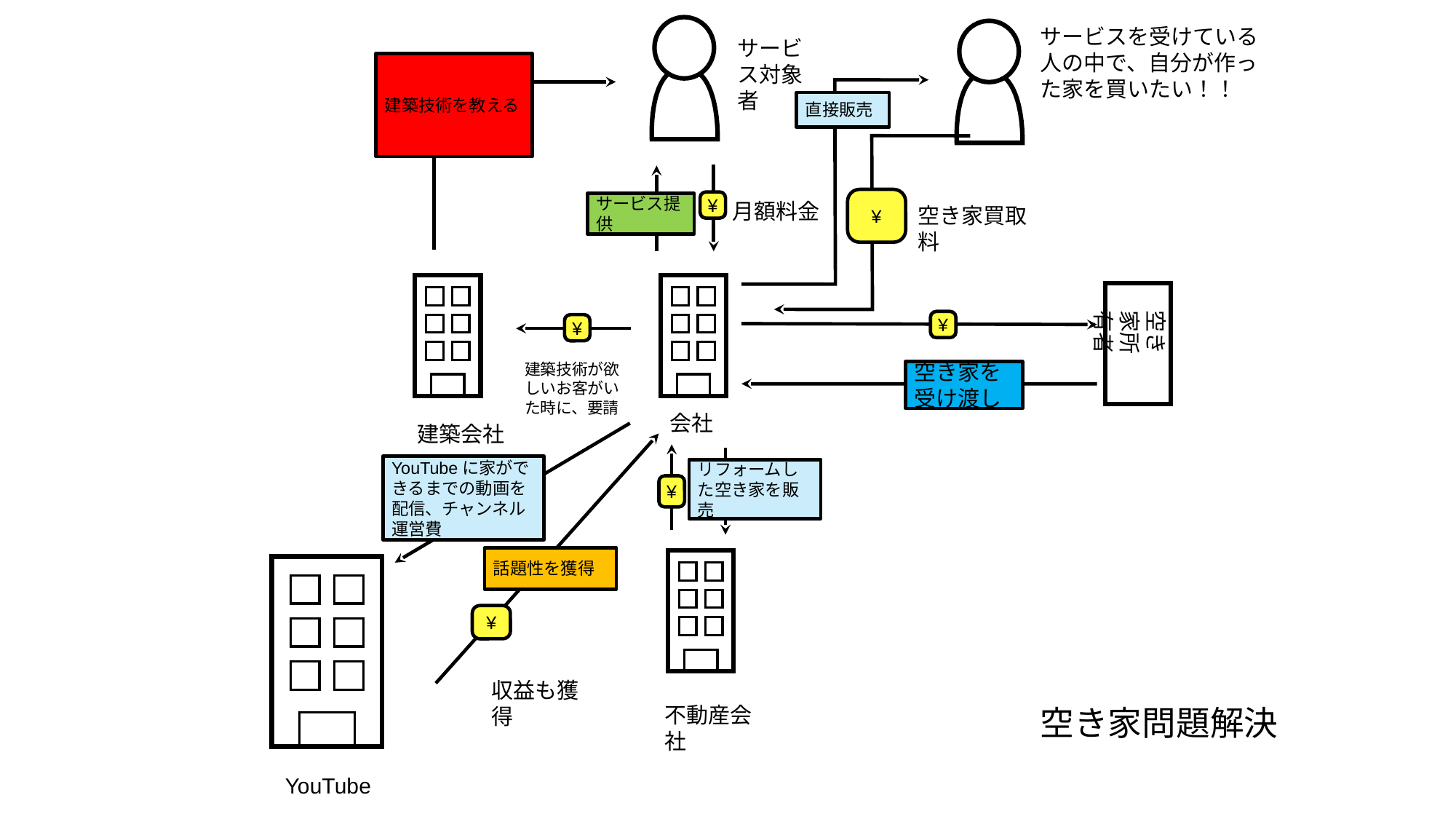

サービスを受けている人の中で、自分が作った家を買いたい！！

サービス対象者
建築技術を教える

直接販売

¥
月額料金
¥
サービス提供
空き家買取料

空き家所有者
¥
¥
建築技術が欲しいお客がいた時に、要請
空き家を受け渡し
会社
建築会社
YouTubeに家ができるまでの動画を配信、チャンネル運営費
リフォームした空き家を販売
¥
話題性を獲得

¥
収益も獲得
不動産会社
空き家問題解決
YouTube